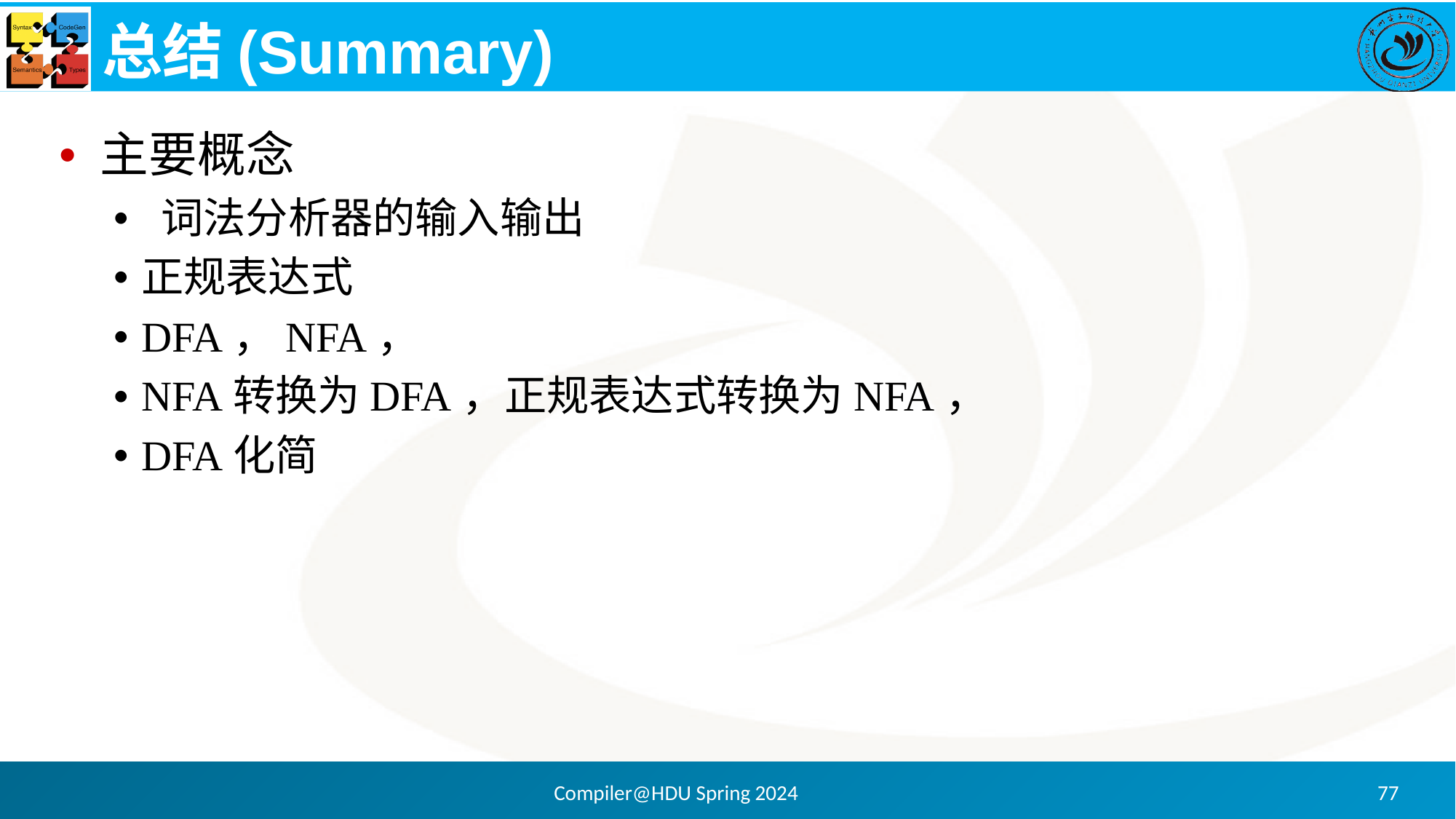

# 总结(Summary)
主要概念
 词法分析器的输入输出
正规表达式
DFA，NFA，
NFA转换为DFA，正规表达式转换为NFA，
DFA化简
Compiler@HDU Spring 2024
77